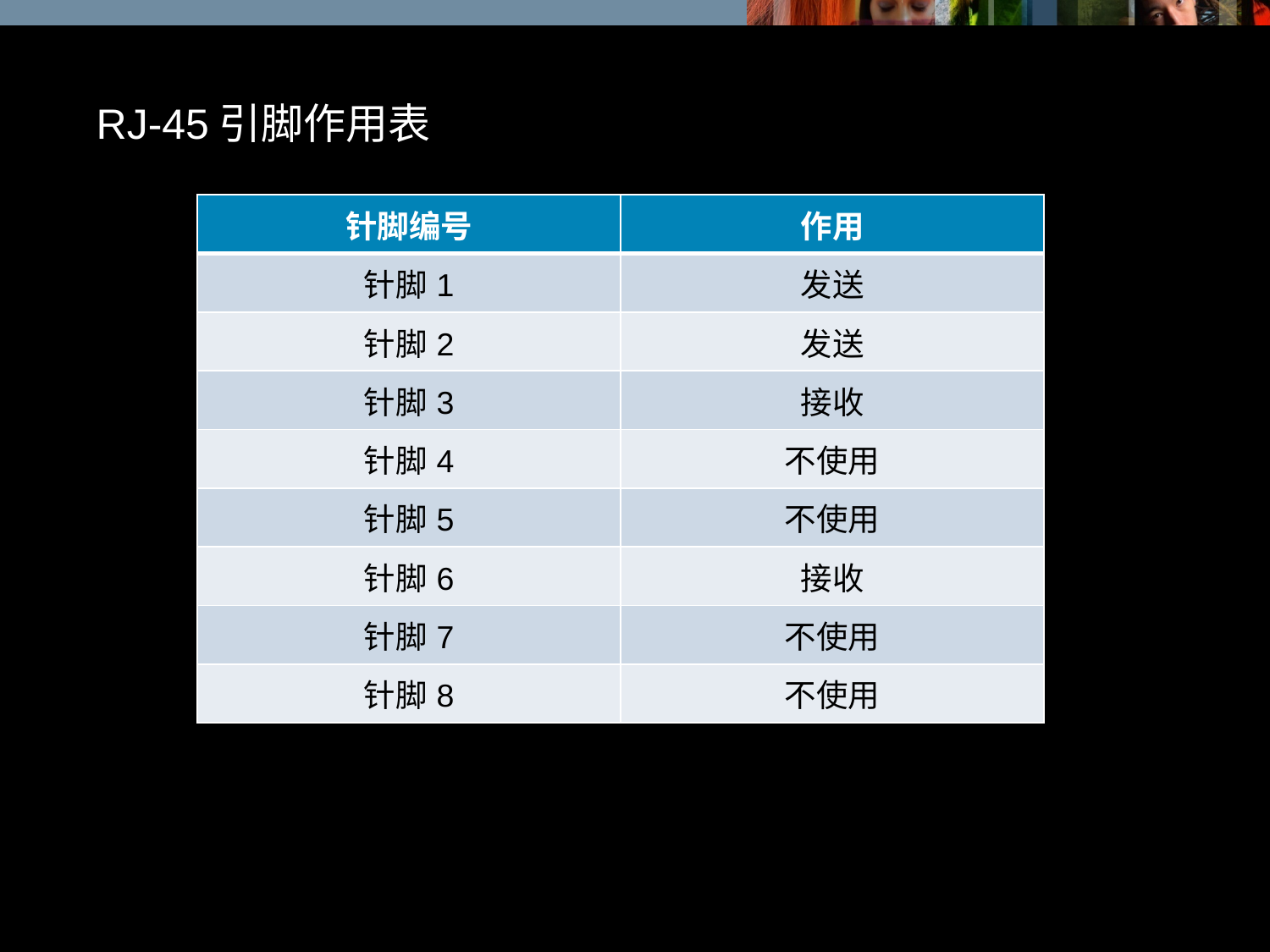

RJ-45引脚作用表
| 针脚编号 | 作用 |
| --- | --- |
| 针脚1 | 发送 |
| 针脚2 | 发送 |
| 针脚3 | 接收 |
| 针脚4 | 不使用 |
| 针脚5 | 不使用 |
| 针脚6 | 接收 |
| 针脚7 | 不使用 |
| 针脚8 | 不使用 |